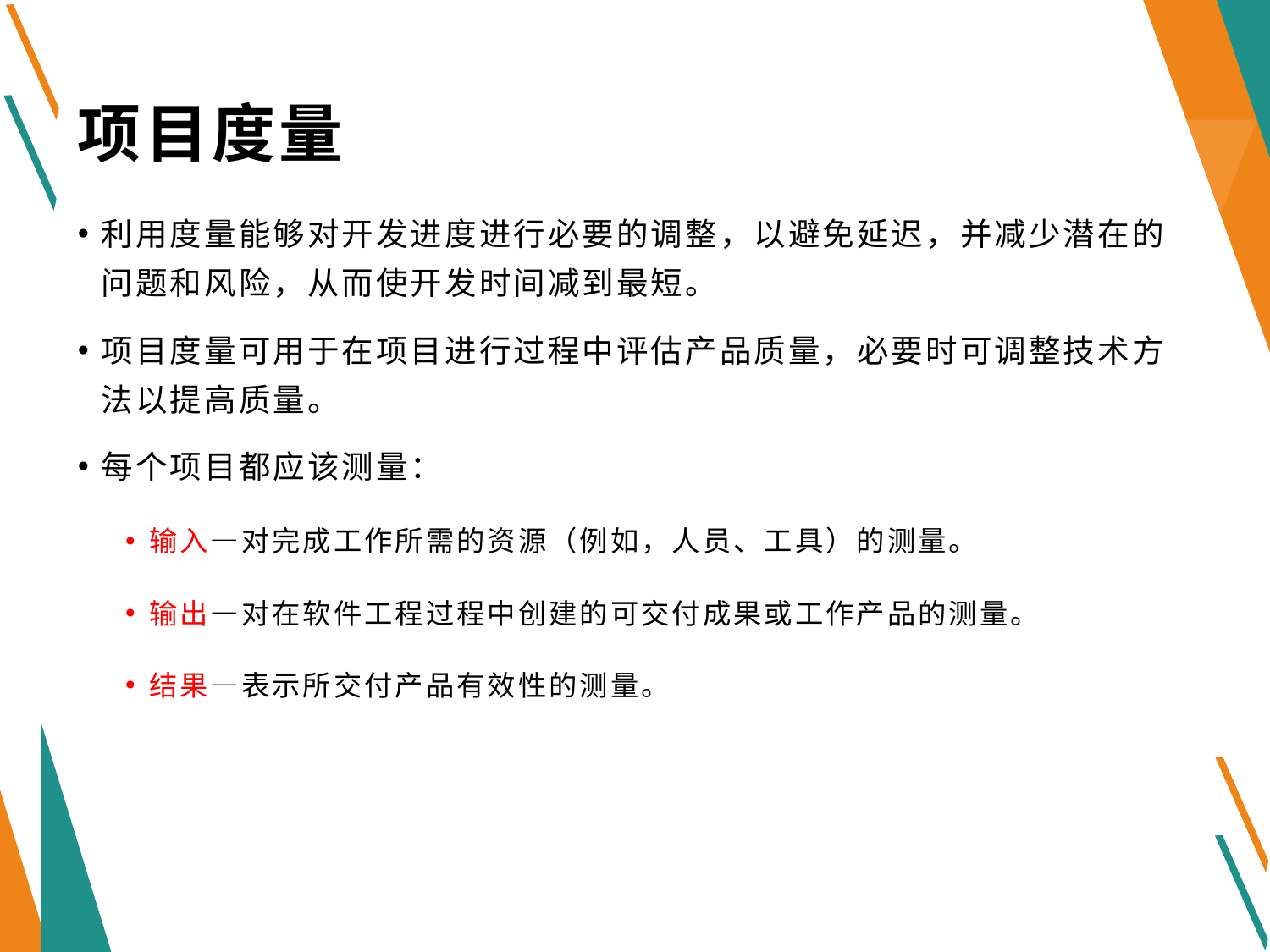

# 项目度量
利用度量能够对开发进度进行必要的调整，以避免延迟，并减少潜在的问题和风险，从而使开发时间减到最短。
项目度量可用于在项目进行过程中评估产品质量，必要时可调整技术方法以提高质量。
每个项目都应该测量：
输入—对完成工作所需的资源（例如，人员、工具）的测量。
输出—对在软件工程过程中创建的可交付成果或工作产品的测量。
结果—表示所交付产品有效性的测量。
8